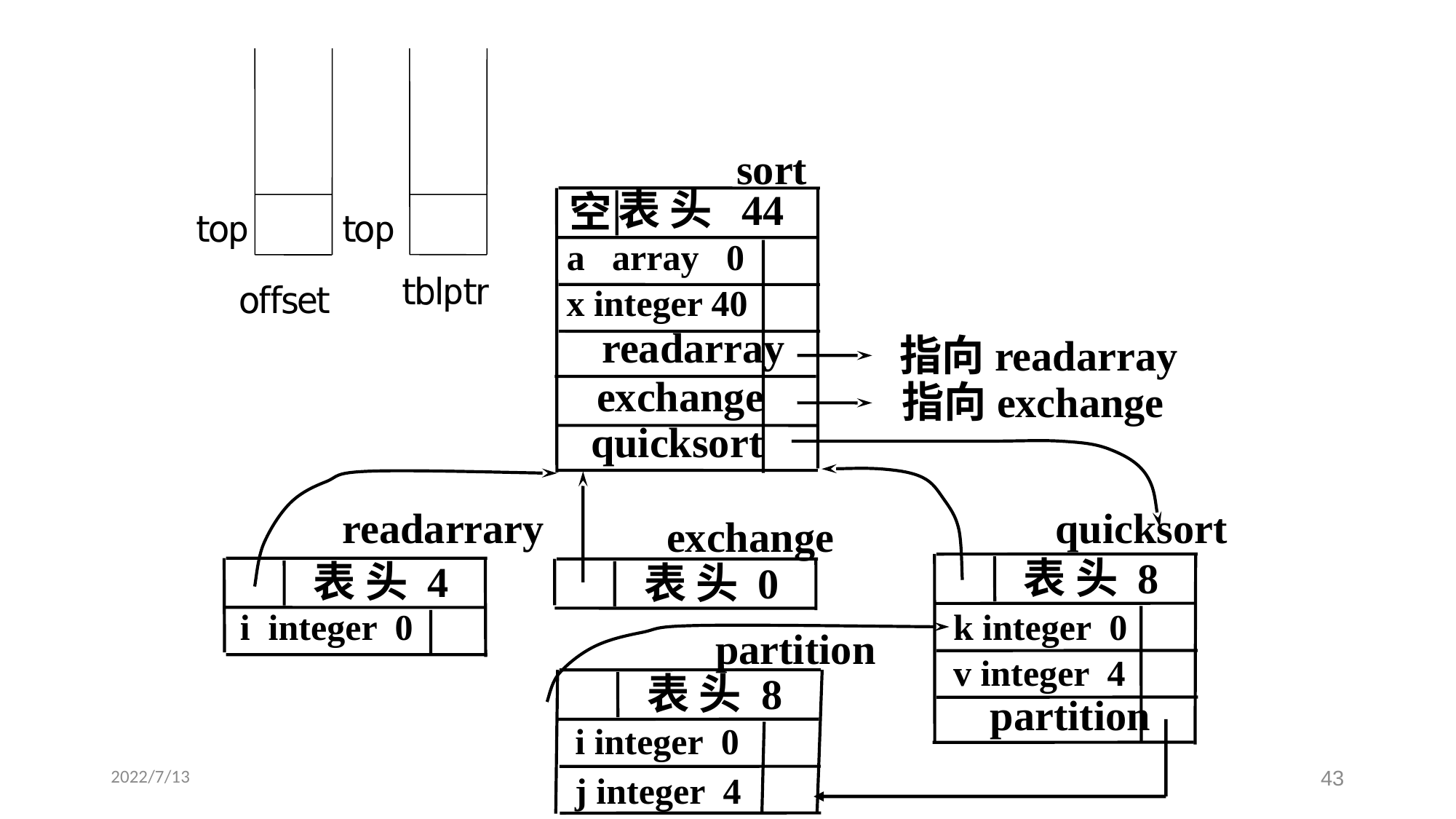

sort
表 头  44
空

top
top
a   array   0

tblptr
offset
x integer 40

readarray
指向readarray

exchange
指向exchange

quicksort

readarrary
quicksort
exchange
表 头 8
表 头 4
表 头 0

i  integer  0
k integer  0

partition

v integer  4

表 头 8

partition

i integer  0

2022/7/13
43
j integer  4